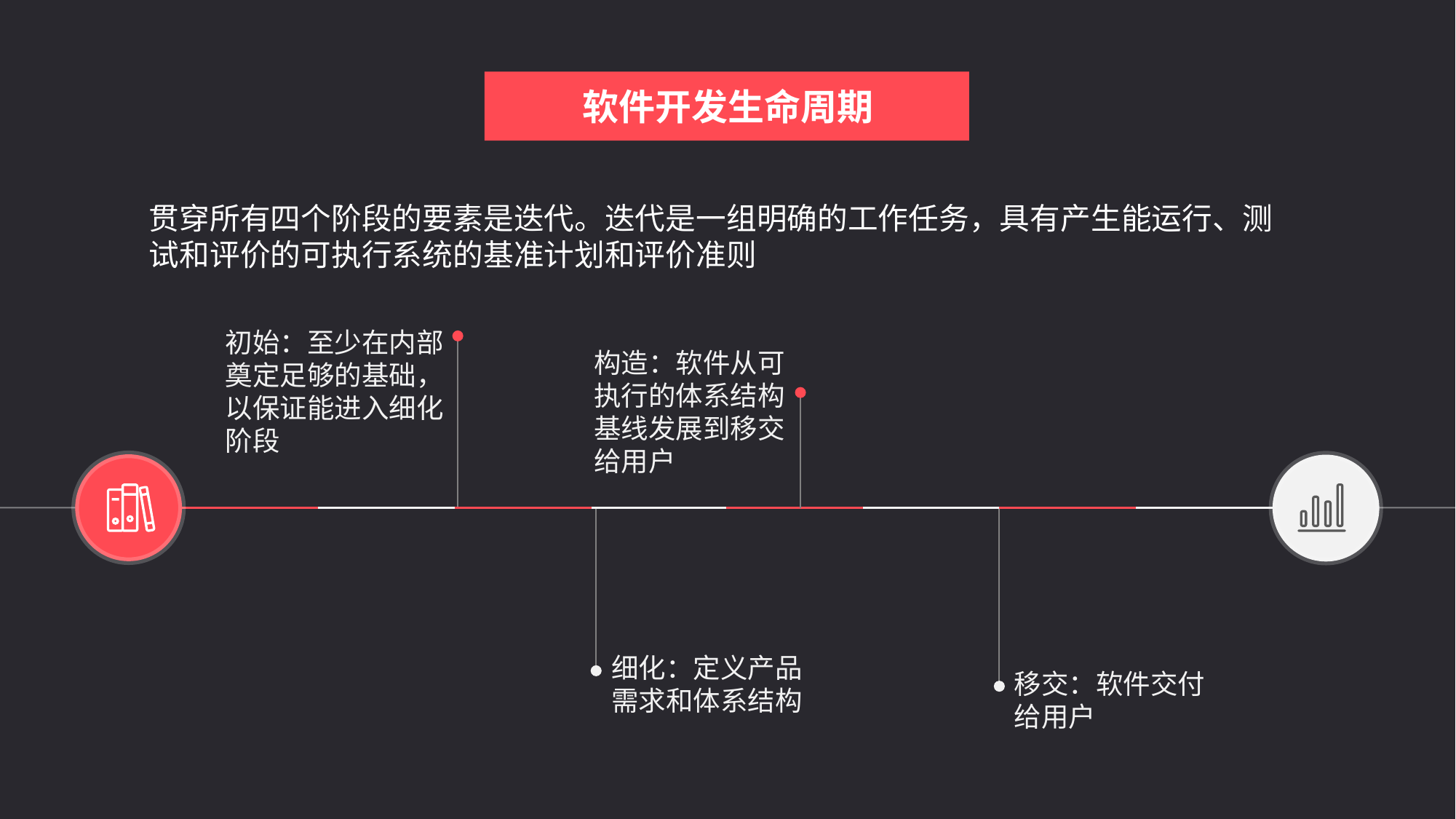

软件开发生命周期
贯穿所有四个阶段的要素是迭代。迭代是一组明确的工作任务，具有产生能运行、测试和评价的可执行系统的基准计划和评价准则
初始：至少在内部
奠定足够的基础，
以保证能进入细化
阶段

构造：软件从可
执行的体系结构
基线发展到移交
给用户

细化：定义产品
需求和体系结构
移交：软件交付
给用户